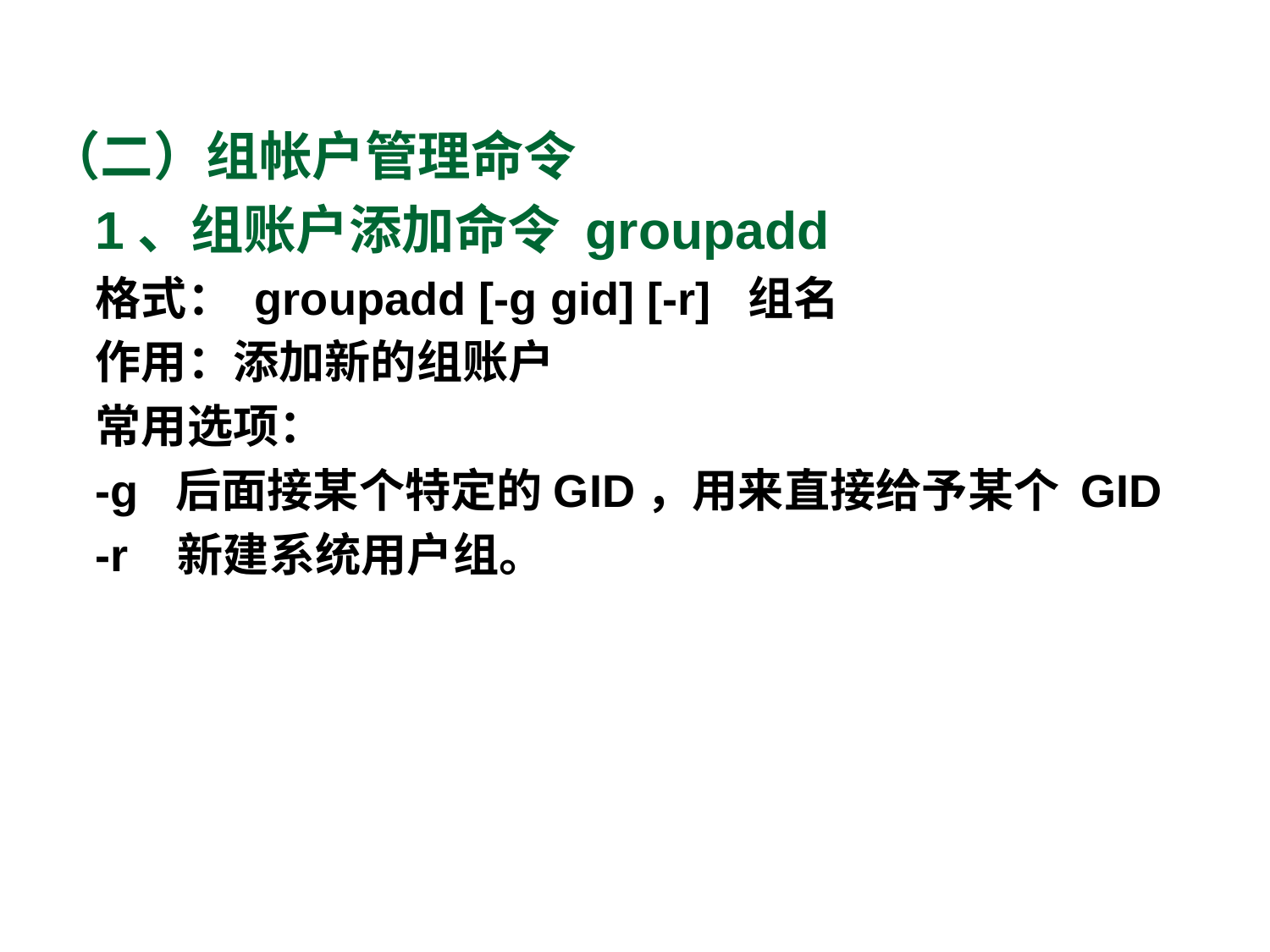

（二）组帐户管理命令
1、组账户添加命令 groupadd
格式： groupadd [-g gid] [-r]  组名
作用：添加新的组账户
常用选项：
-g  后面接某个特定的GID，用来直接给予某个 GID
-r   新建系统用户组。